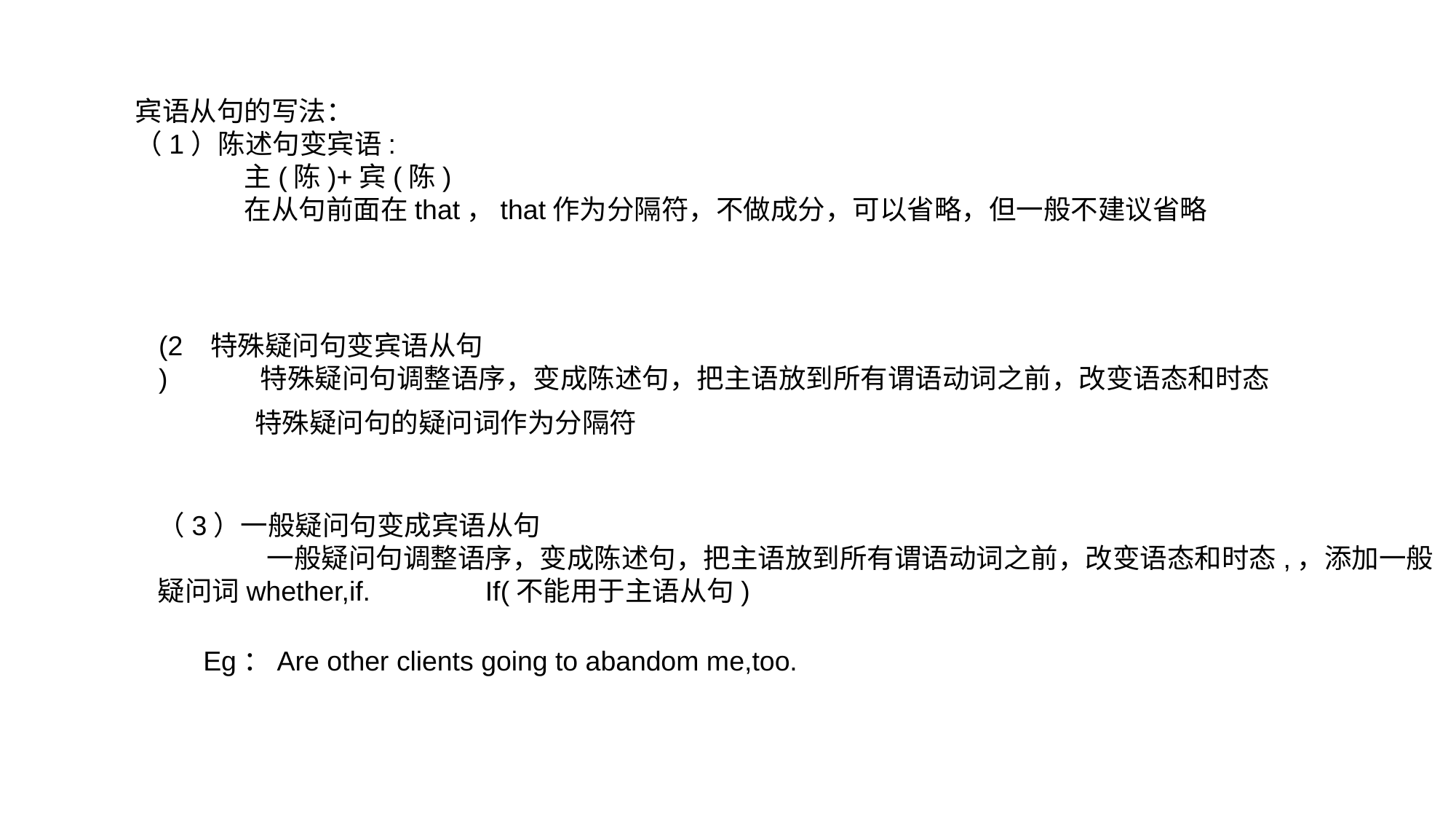

宾语从句的写法：
（1）陈述句变宾语:
	主(陈)+宾(陈)
	在从句前面在that，that作为分隔符，不做成分，可以省略，但一般不建议省略
(2)
特殊疑问句变宾语从句
       特殊疑问句调整语序，变成陈述句，把主语放到所有谓语动词之前，改变语态和时态
特殊疑问句的疑问词作为分隔符

（3）一般疑问句变成宾语从句
	一般疑问句调整语序，变成陈述句，把主语放到所有谓语动词之前，改变语态和时态,，添加一般
疑问词whether,if.		If(不能用于主语从句)

Eg：Are other clients going to abandom me,too.